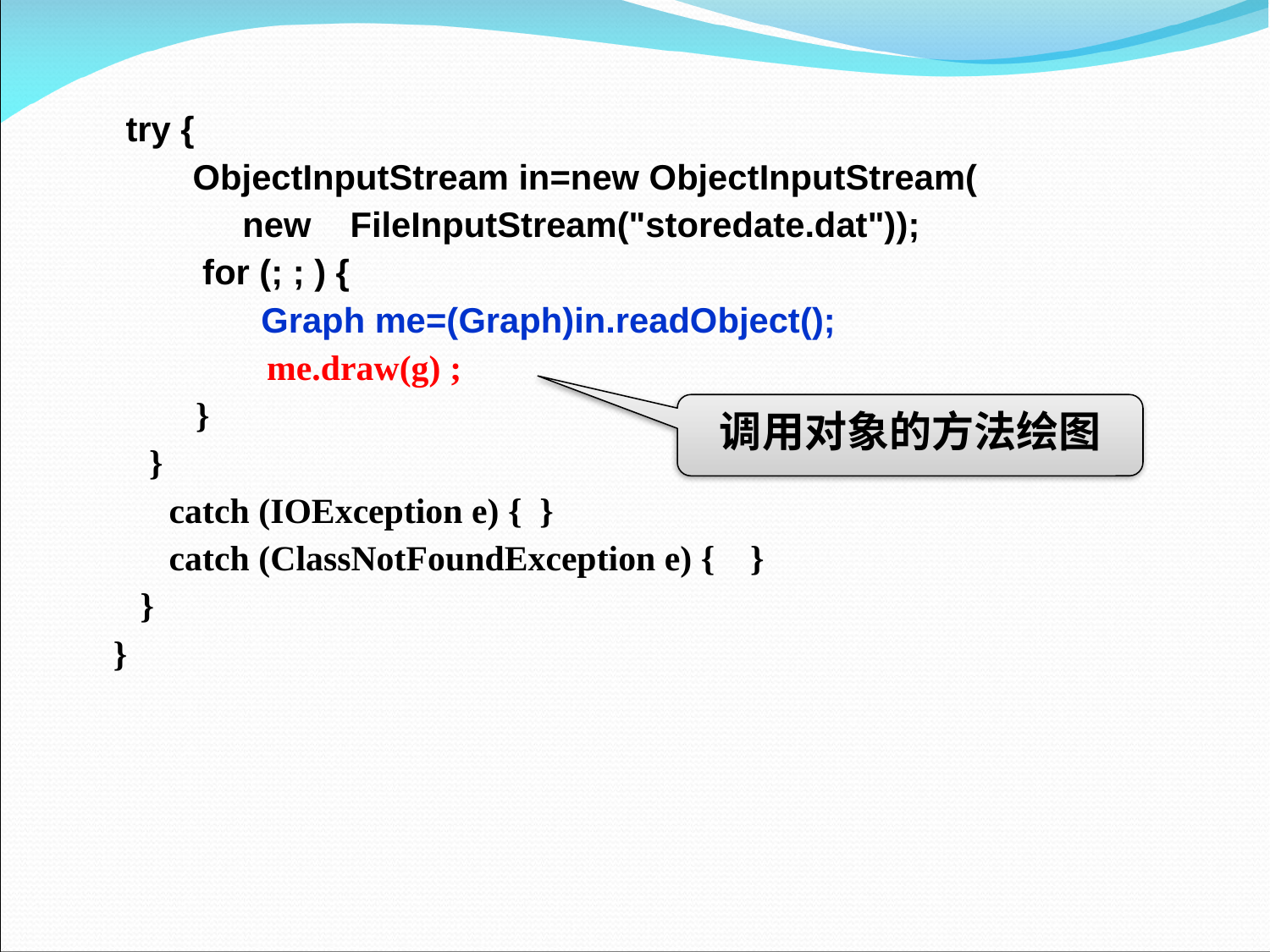

try { 
       ObjectInputStream in=new ObjectInputStream(
                new    FileInputStream("storedate.dat"));
        for (; ; ) {
              Graph me=(Graph)in.readObject();
                me.draw(g) ;
        }
       }
     catch (IOException e) {  } 
     catch (ClassNotFoundException e) {    }
      }
   }

调用对象的方法绘图